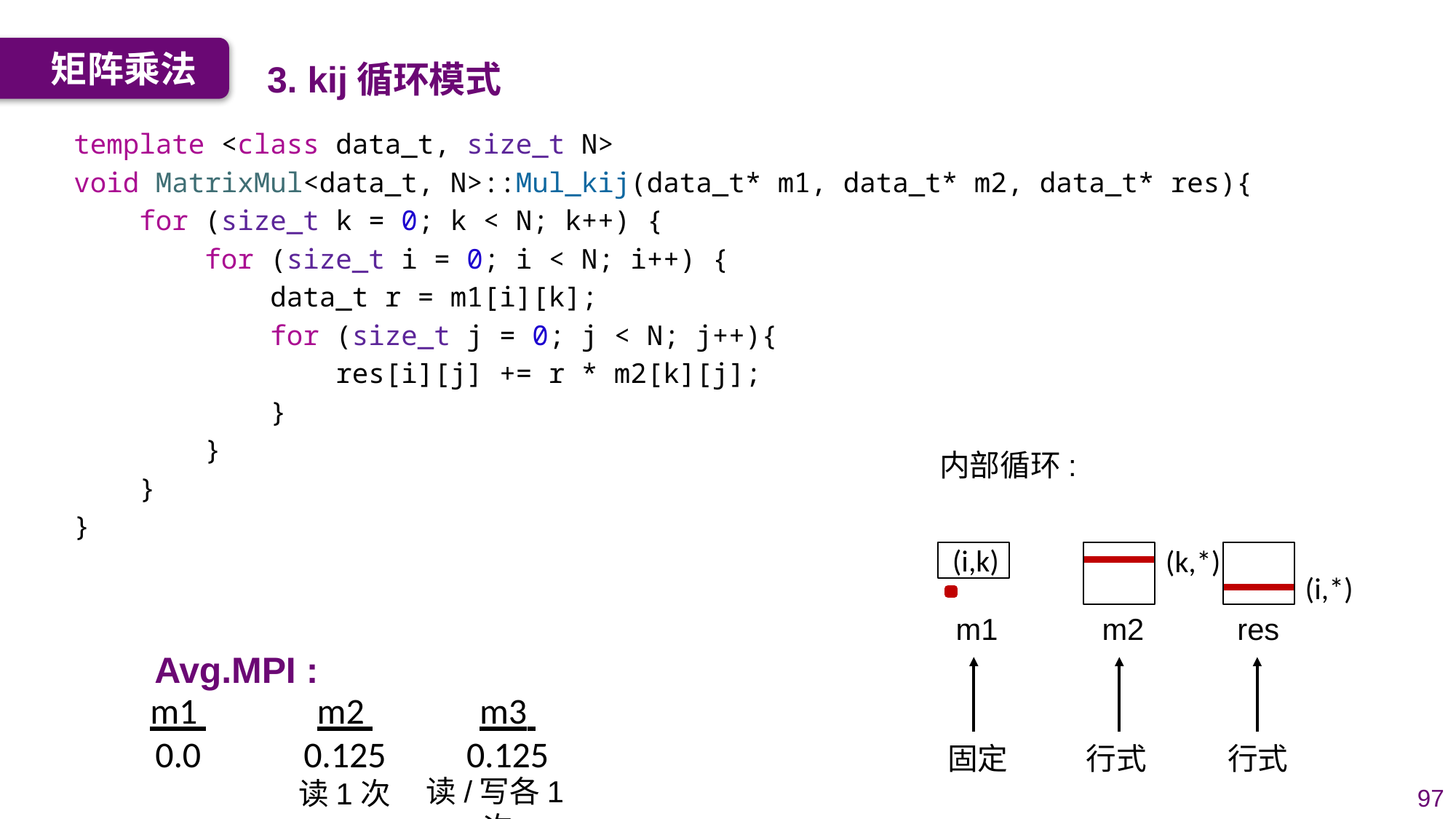

3. kij循环模式

矩阵乘法
template <class data_t, size_t N>
void MatrixMul<data_t, N>::Mul_kij(data_t* m1, data_t* m2, data_t* res){
    for (size_t k = 0; k < N; k++) {
        for (size_t i = 0; i < N; i++) {
            data_t r = m1[i][k];
            for (size_t j = 0; j < N; j++){
                res[i][j] += r * m2[k][j];
            }
        }
    }
}
内部循环:
(k,*)
(i,k)

(i,*)

m1
m2
res
Avg.MPI :

m1  0.0
m2  0.125
m3  0.125
固定
行式
行式
读/写各1次
读1次
97